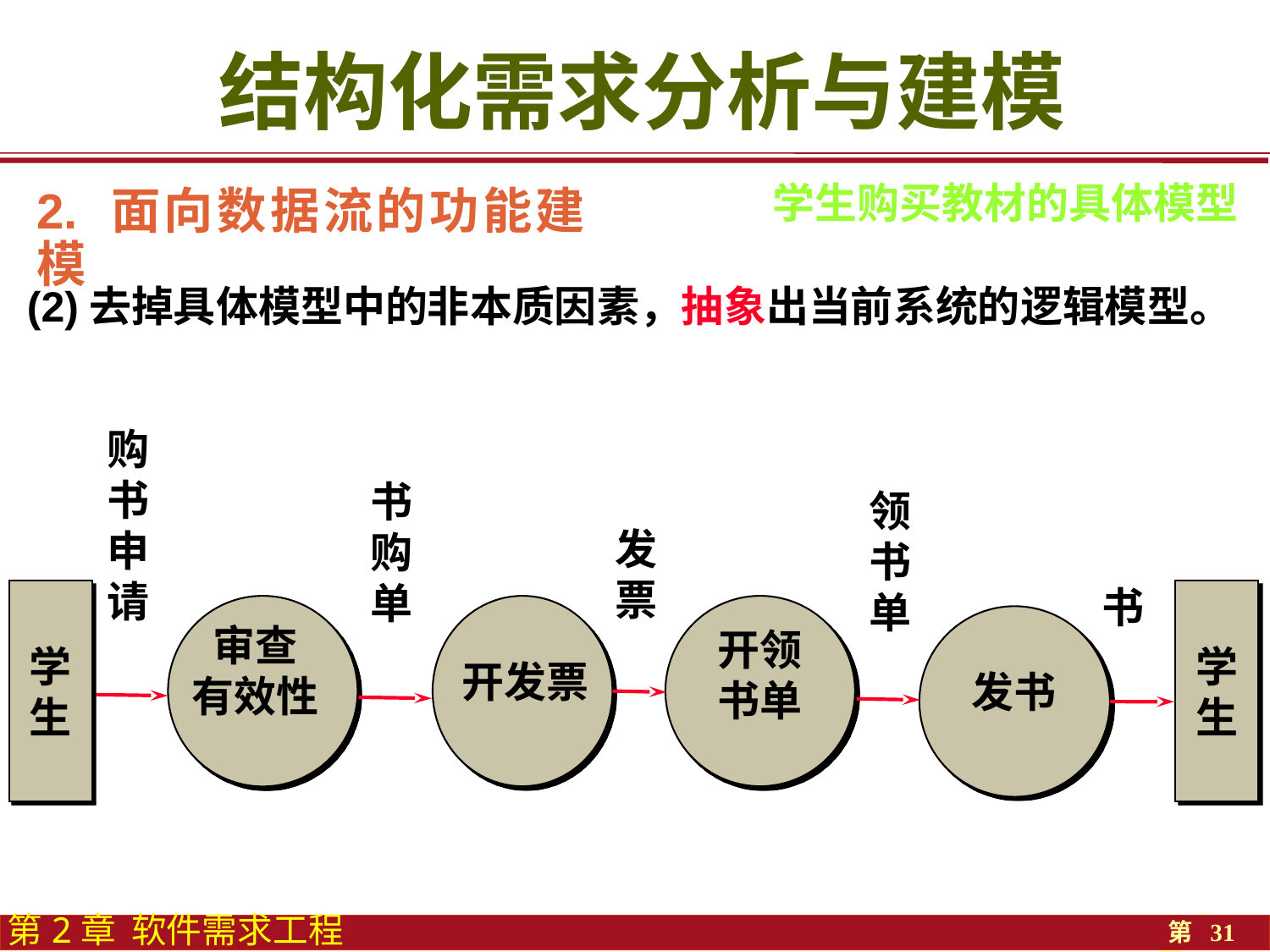

结构化需求分析与建模
 学生购买教材的具体模型
2. 面向数据流的功能建模
(2)去掉具体模型中的非本质因素，抽象出当前系统的逻辑模型。
购
书
申
请
书购
单
领
书
单

发
票
书
学
生

审查
有效性
开领
书单
开发票
发书

学
生